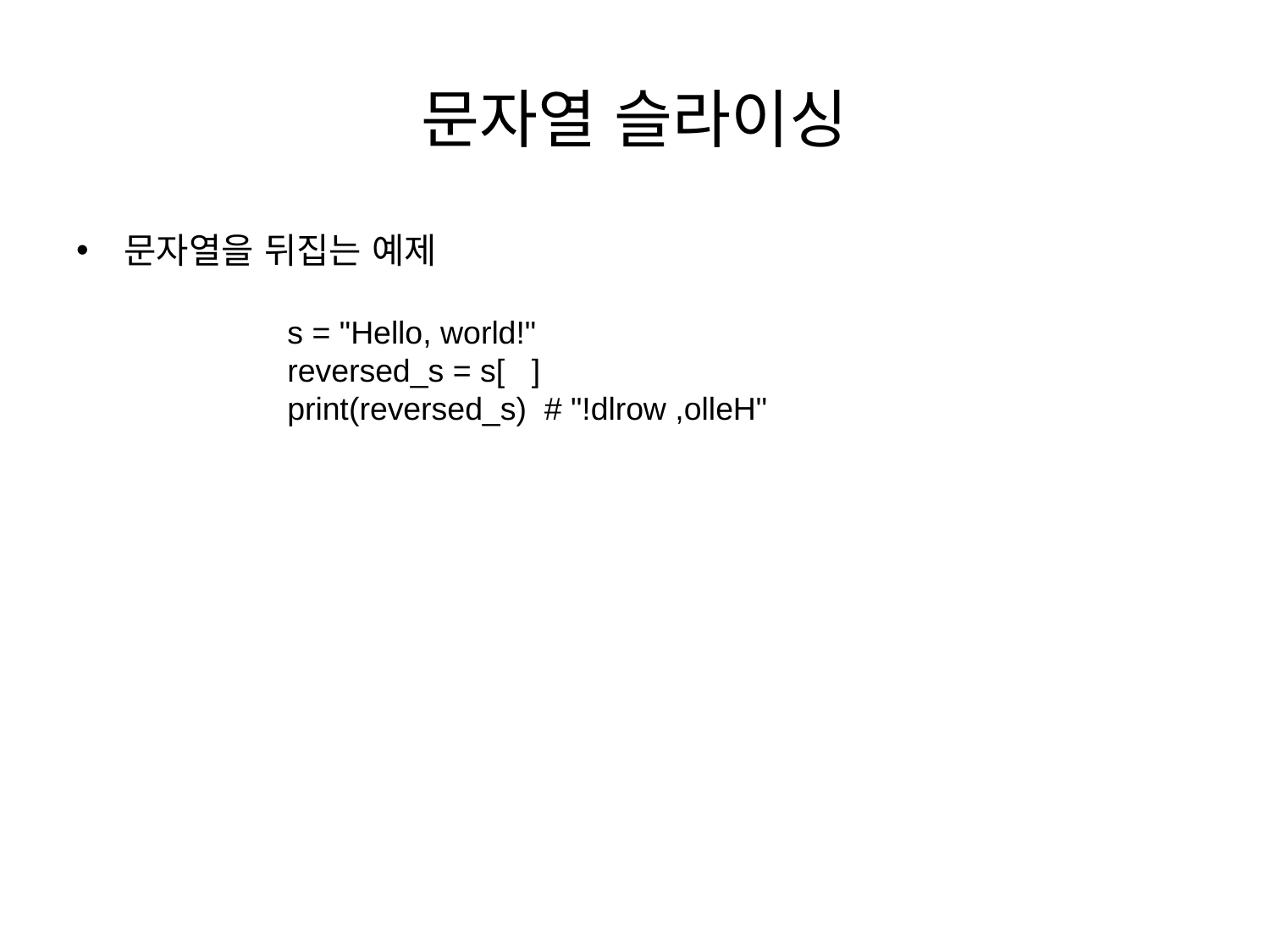

# 문자열 슬라이싱
문자열을 뒤집는 예제
s = "Hello, world!"
reversed_s = s[   ]
print(reversed_s)  # "!dlrow ,olleH"